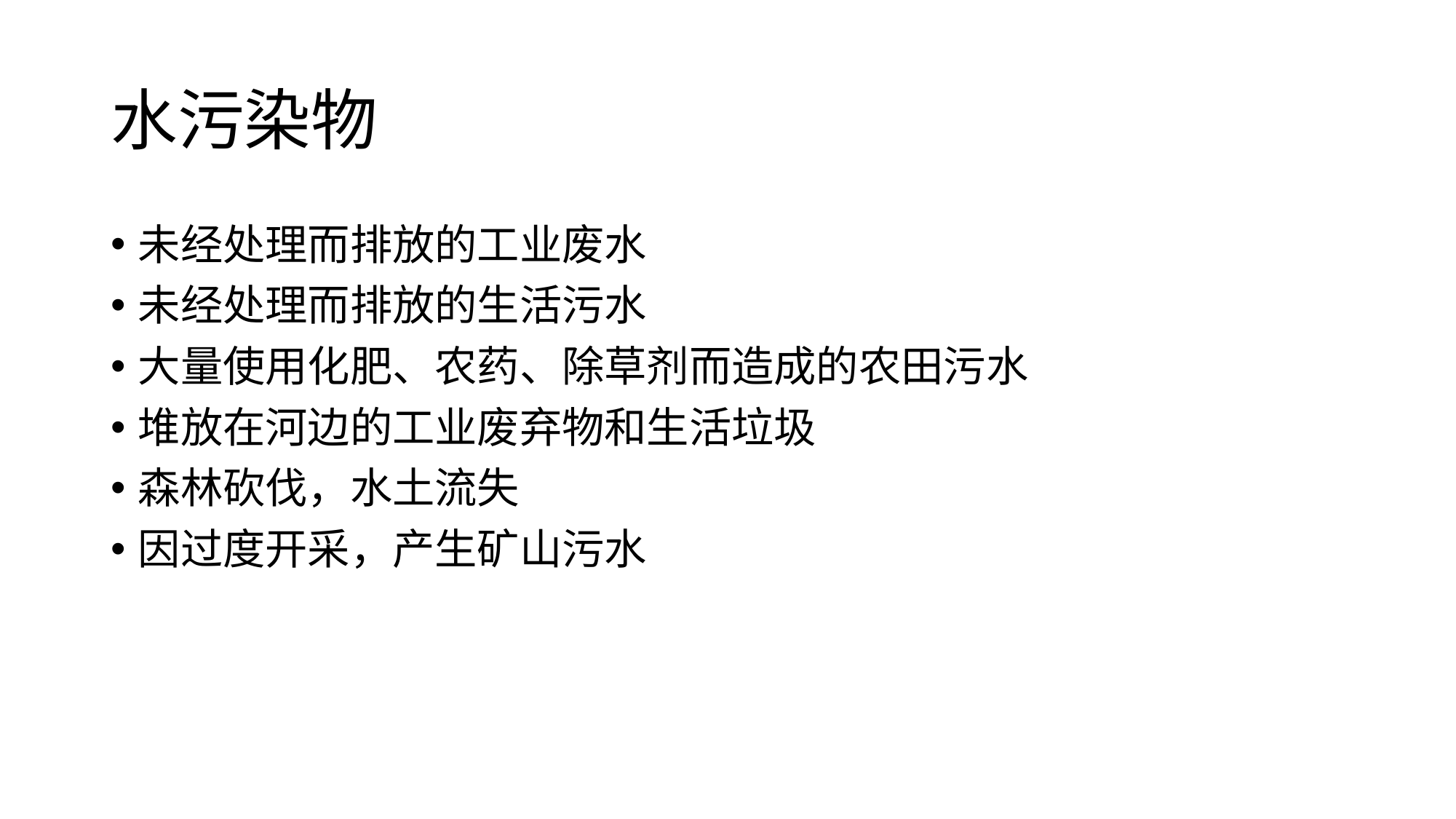

# 水污染物
未经处理而排放的工业废水
未经处理而排放的生活污水
大量使用化肥、农药、除草剂而造成的农田污水
堆放在河边的工业废弃物和生活垃圾
森林砍伐，水土流失
因过度开采，产生矿山污水